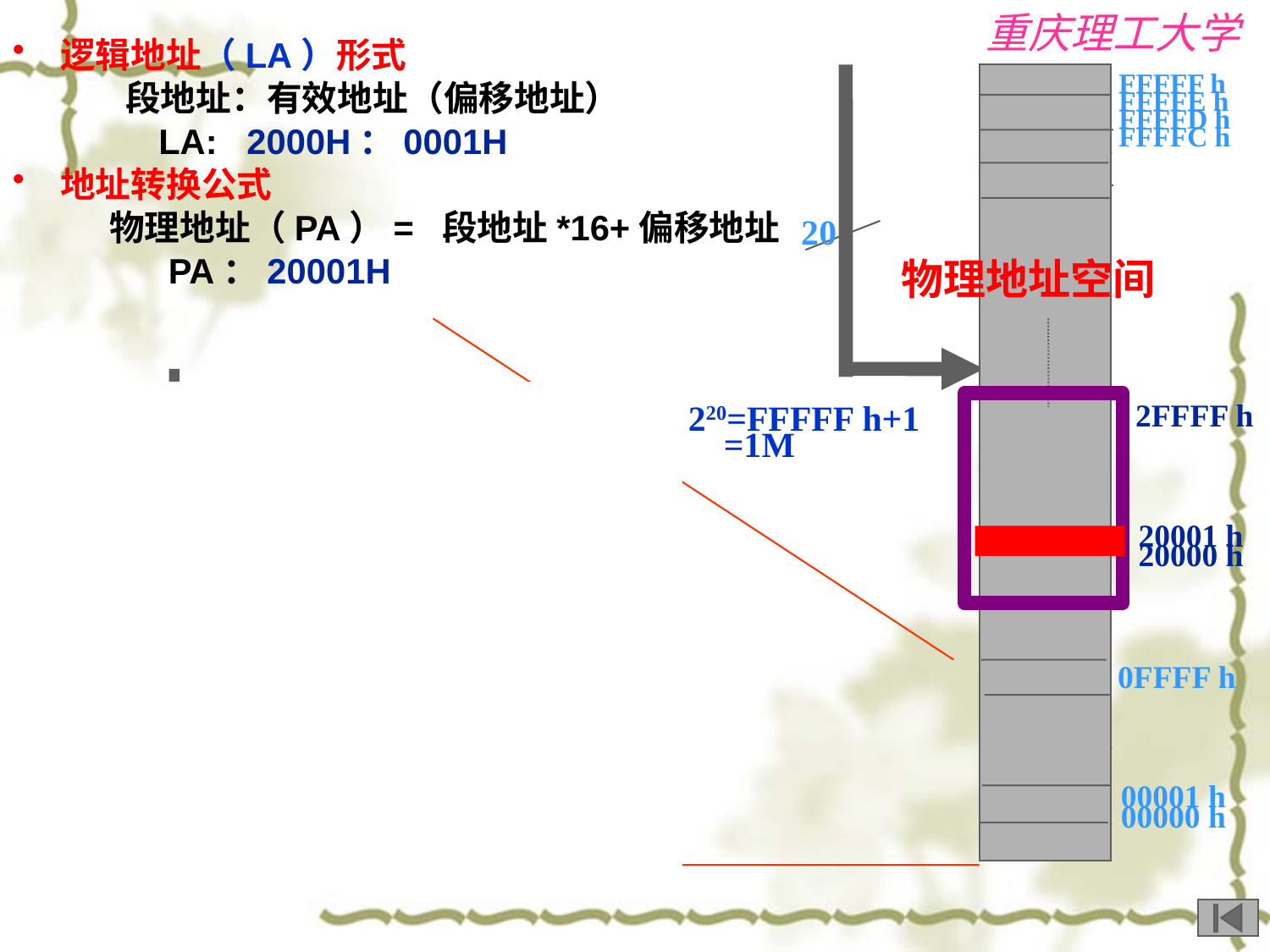

逻辑地址（LA）形式
             段地址：有效地址（偏移地址）
               LA:   2000H：0001H
地址转换公式
           物理地址（PA）=  段地址*16+偏移地址
                PA：20001H

FFFFF h
FFFFE h
FFFFD h
FFFFC h

20

物理地址空间

2FFFF h
220=FFFFF h+1
    =1M

FFFF h
FFFE h
FFFD h

0001 h
0000 h

20001 h
20000 h

16

逻辑地址空间
216=FFFF h+1
    =64K

0FFFF h

00001 h
00000 h

段地址 2000h